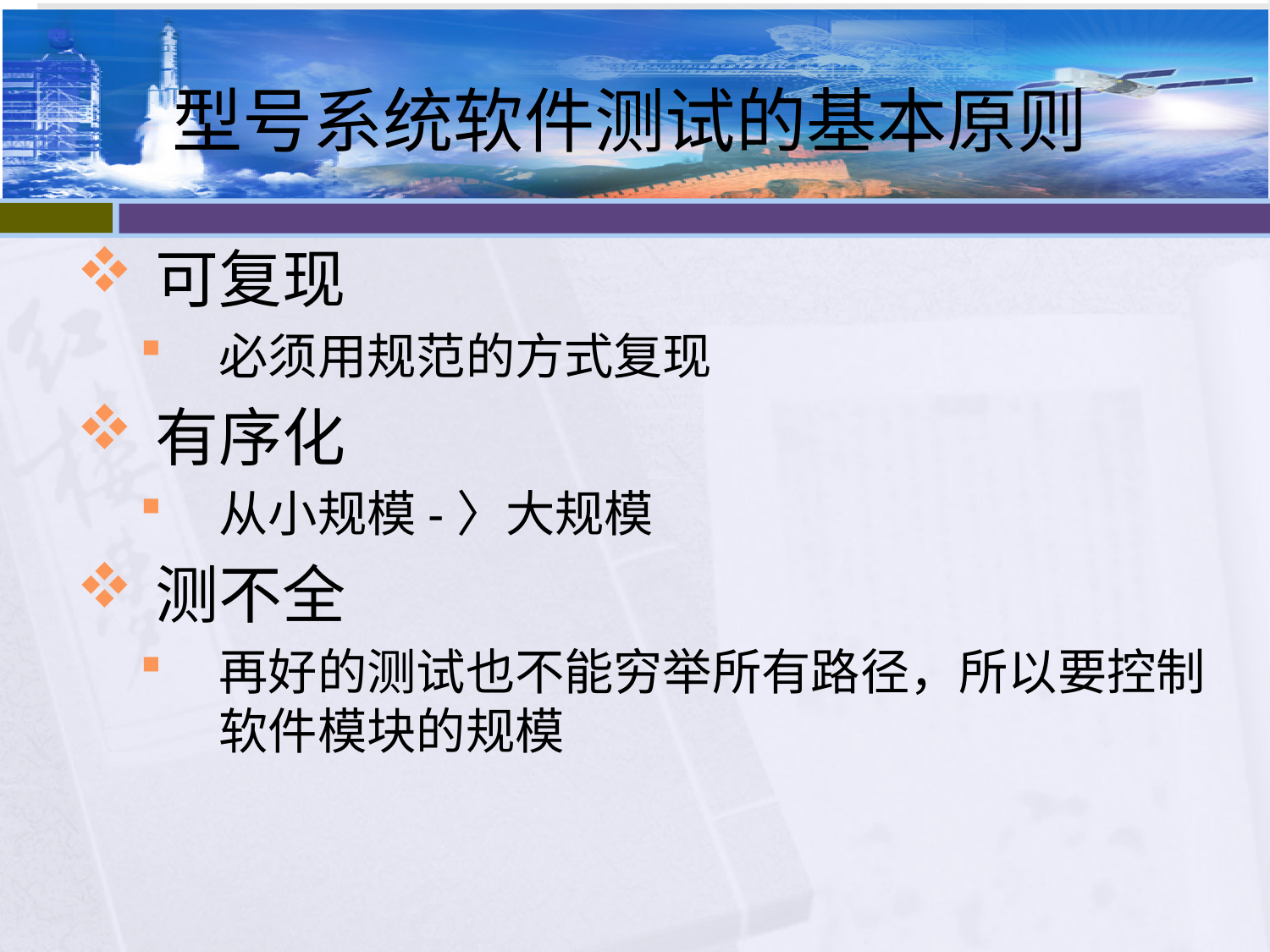

# 型号系统软件测试的基本原则

可复现
必须用规范的方式复现
有序化
从小规模-〉大规模
测不全
再好的测试也不能穷举所有路径，所以要控制软件模块的规模